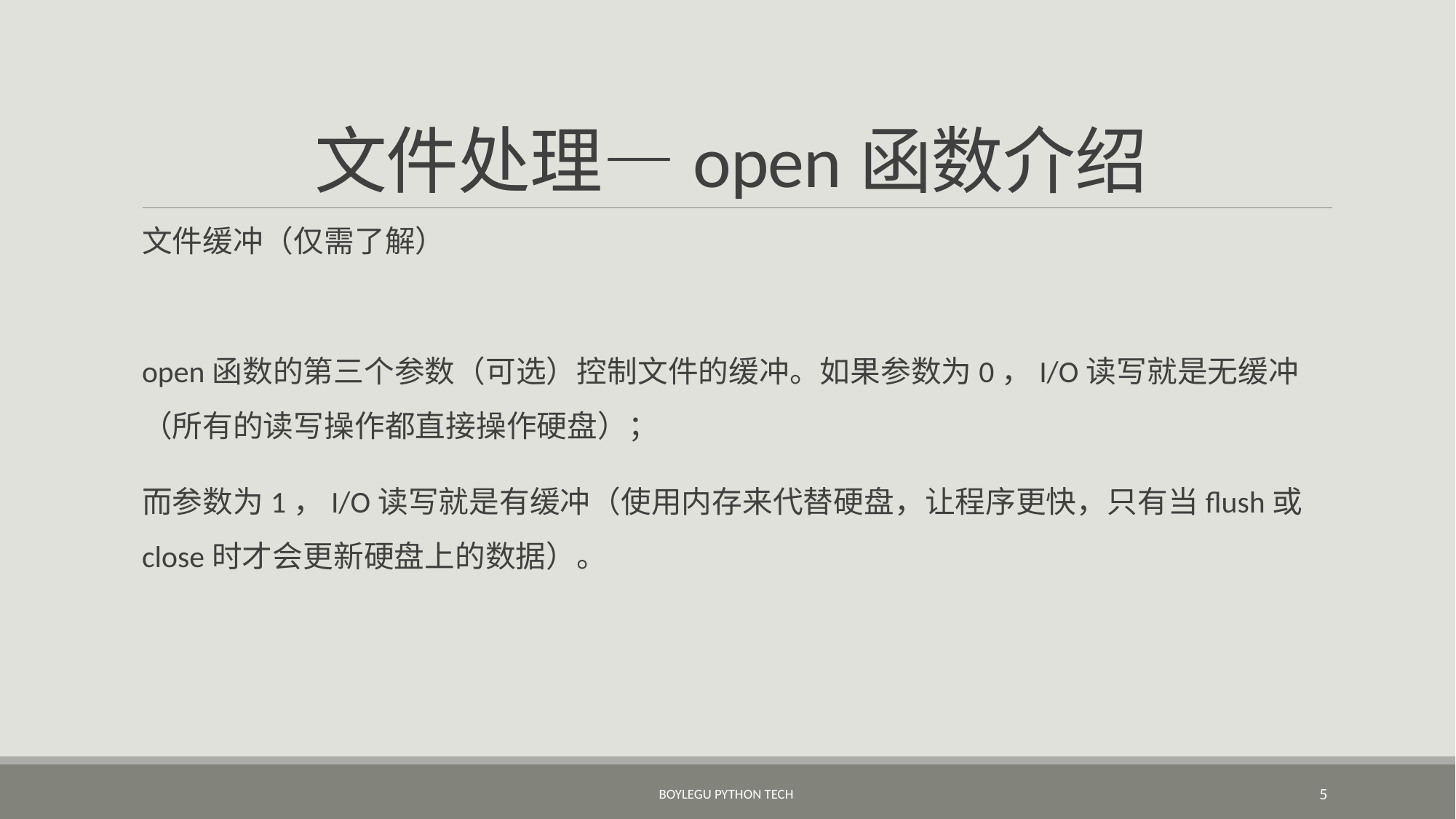

# 文件处理—open函数介绍
文件缓冲（仅需了解）

open函数的第三个参数（可选）控制文件的缓冲。如果参数为0，I/O读写就是无缓冲（所有的读写操作都直接操作硬盘）；
而参数为1，I/O读写就是有缓冲（使用内存来代替硬盘，让程序更快，只有当flush或close时才会更新硬盘上的数据）。

BoyleGu Python Tech
5